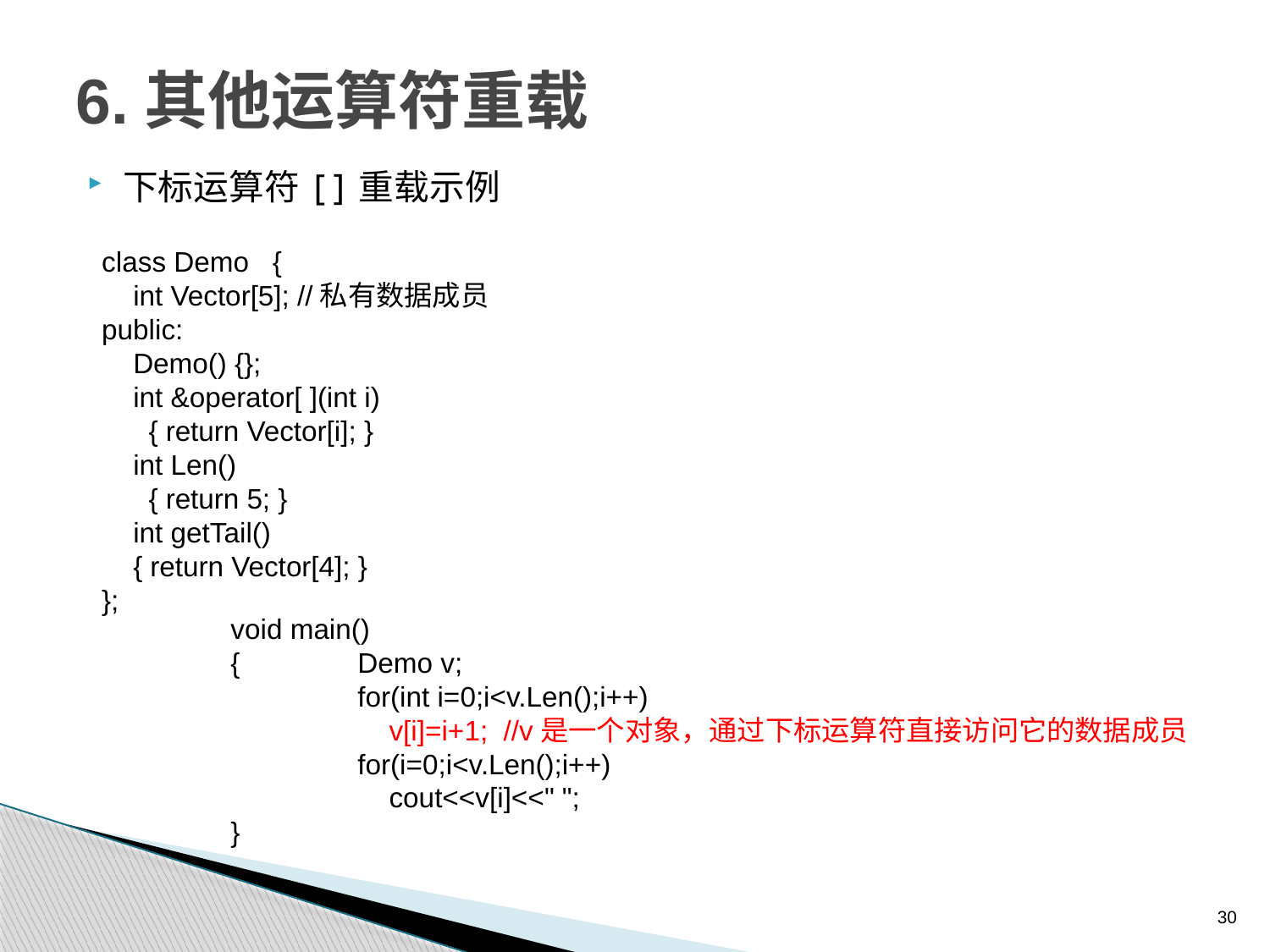

# 6.其他运算符重载
下标运算符[]重载示例

class Demo   {
    int Vector[5]; //私有数据成员
public:
    Demo() {};
    int &operator[ ](int i)
      { return Vector[i]; }
    int Len()
      { return 5; }
    int getTail()
    { return Vector[4]; }
};
void main()
{  	Demo v;
  	for(int i=0;i<v.Len();i++)
	    v[i]=i+1;  //v是一个对象，通过下标运算符直接访问它的数据成员
	for(i=0;i<v.Len();i++)
	    cout<<v[i]<<" ";
}
30